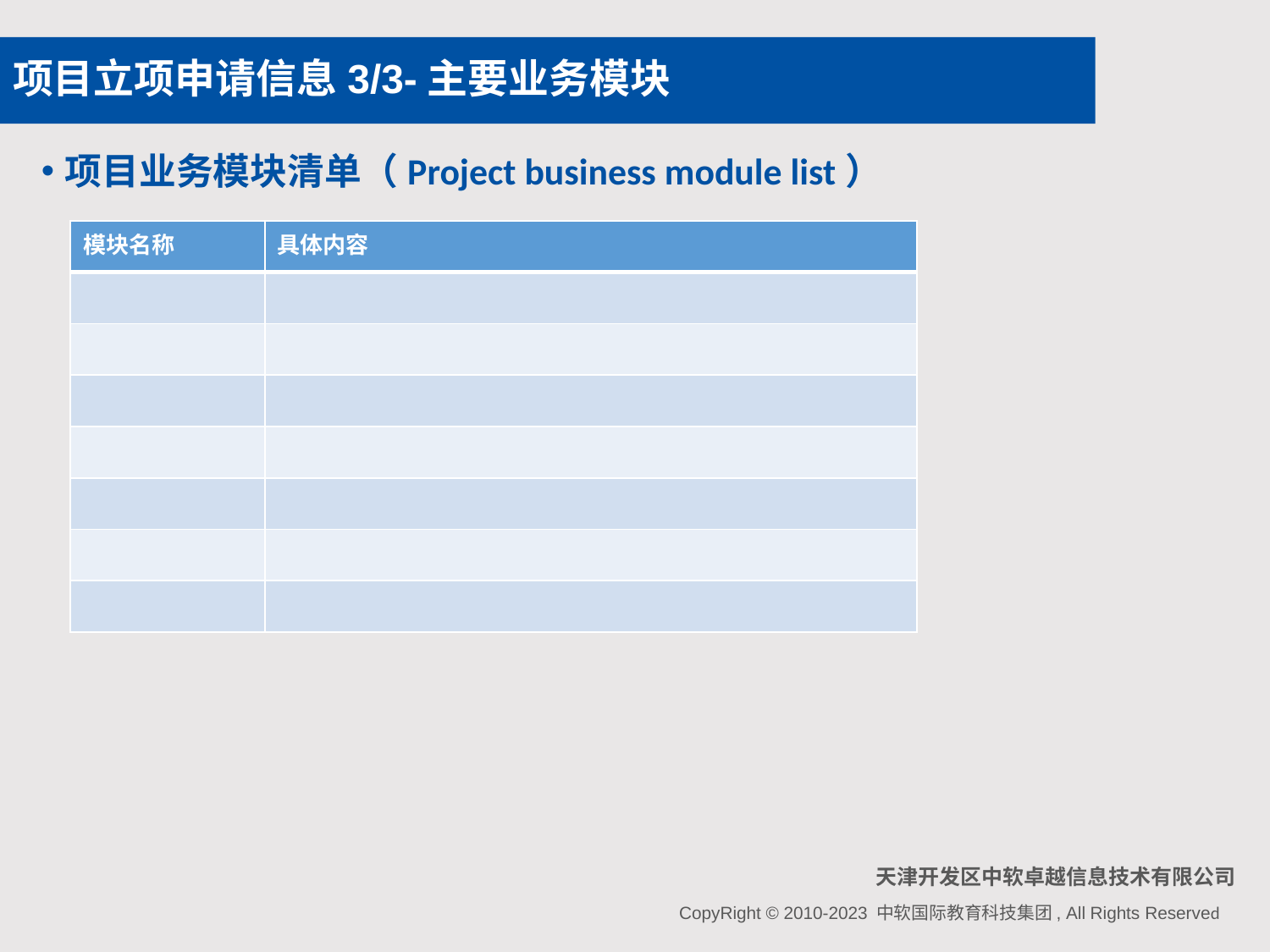

# 项目立项申请信息3/3-主要业务模块
项目业务模块清单（Project business module list）

| 模块名称 | 具体内容 |
| --- | --- |
|  |  |
|  |  |
|  |  |
|  |  |
|  |  |
|  |  |
|  |  |